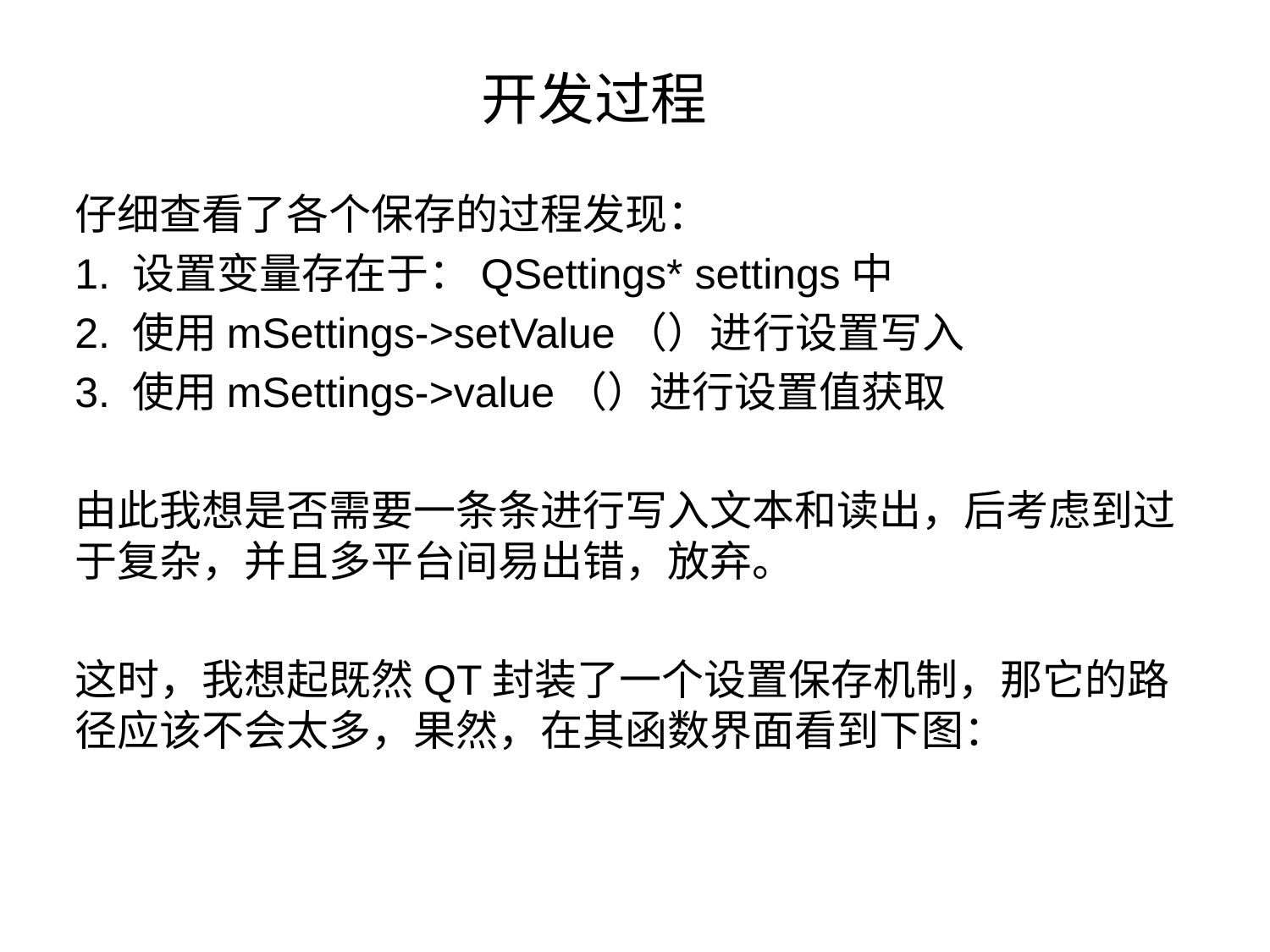

# 开发过程
仔细查看了各个保存的过程发现：
1. 设置变量存在于：QSettings* settings中
2. 使用mSettings->setValue（）进行设置写入
3. 使用mSettings->value（）进行设置值获取

由此我想是否需要一条条进行写入文本和读出，后考虑到过于复杂，并且多平台间易出错，放弃。

这时，我想起既然QT封装了一个设置保存机制，那它的路径应该不会太多，果然，在其函数界面看到下图：